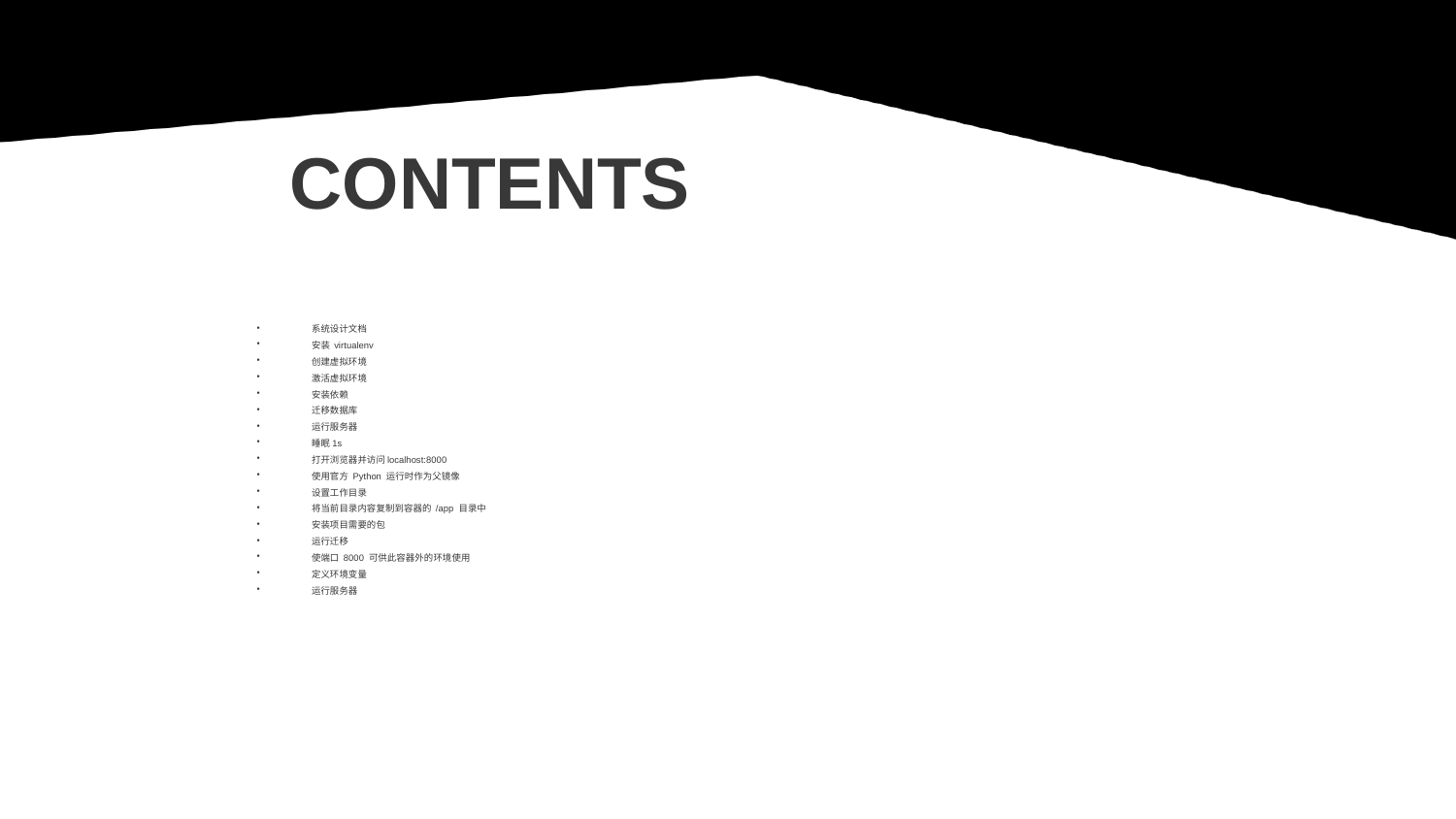

CONTENTS
系统设计文档
安装 virtualenv
创建虚拟环境
激活虚拟环境
安装依赖
迁移数据库
运行服务器
睡眠1s
打开浏览器并访问localhost:8000
使用官方 Python 运行时作为父镜像
设置工作目录
将当前目录内容复制到容器的 /app 目录中
安装项目需要的包
运行迁移
使端口 8000 可供此容器外的环境使用
定义环境变量
运行服务器